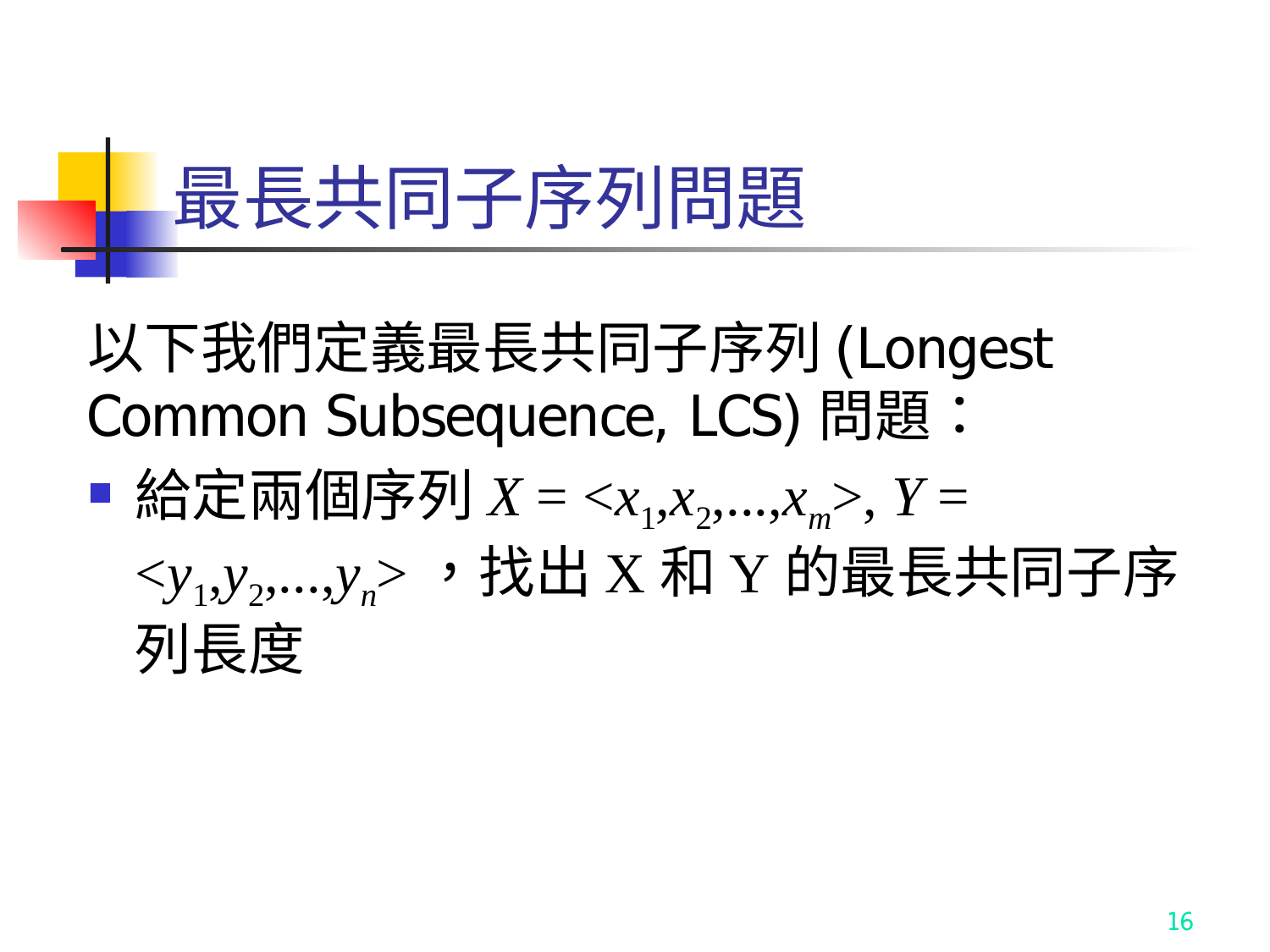

# 最長共同子序列問題
以下我們定義最長共同子序列(Longest Common Subsequence, LCS)問題：
給定兩個序列X = <x1,x2,...,xm>, Y = <y1,y2,...,yn>，找出X和Y的最長共同子序列長度
16